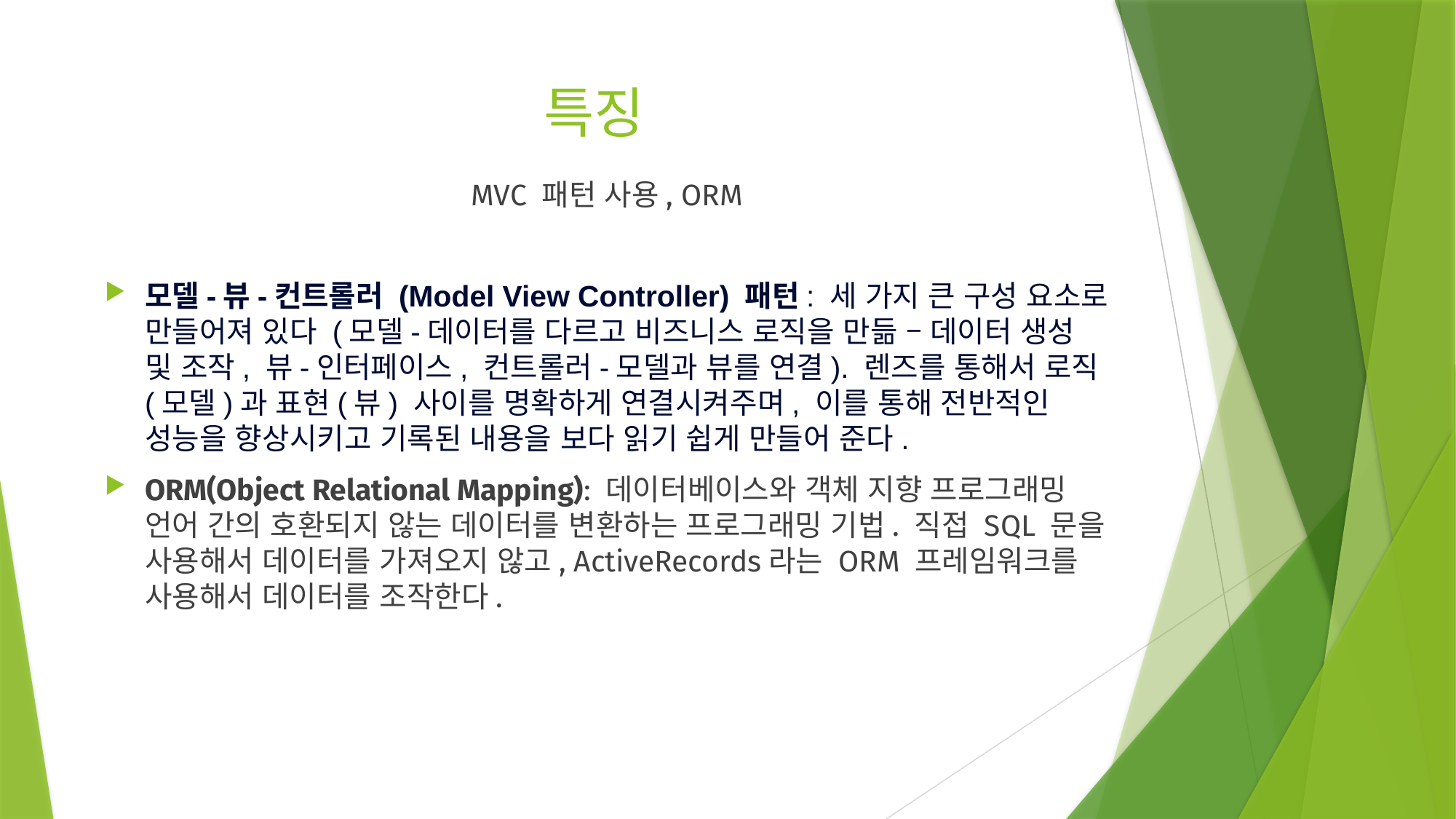

# 특징
MVC 패턴 사용, ORM

모델-뷰-컨트롤러 (Model View Controller) 패턴: 세 가지 큰 구성 요소로 만들어져 있다 (모델-데이터를 다르고 비즈니스 로직을 만듦 – 데이터 생성 및 조작, 뷰-인터페이스, 컨트롤러-모델과 뷰를 연결). 렌즈를 통해서 로직(모델)과 표현(뷰) 사이를 명확하게 연결시켜주며, 이를 통해 전반적인 성능을 향상시키고 기록된 내용을 보다 읽기 쉽게 만들어 준다.
ORM(Object Relational Mapping): 데이터베이스와 객체 지향 프로그래밍 언어 간의 호환되지 않는 데이터를 변환하는 프로그래밍 기법. 직접 SQL 문을 사용해서 데이터를 가져오지 않고, ActiveRecords라는 ORM 프레임워크를 사용해서 데이터를 조작한다.